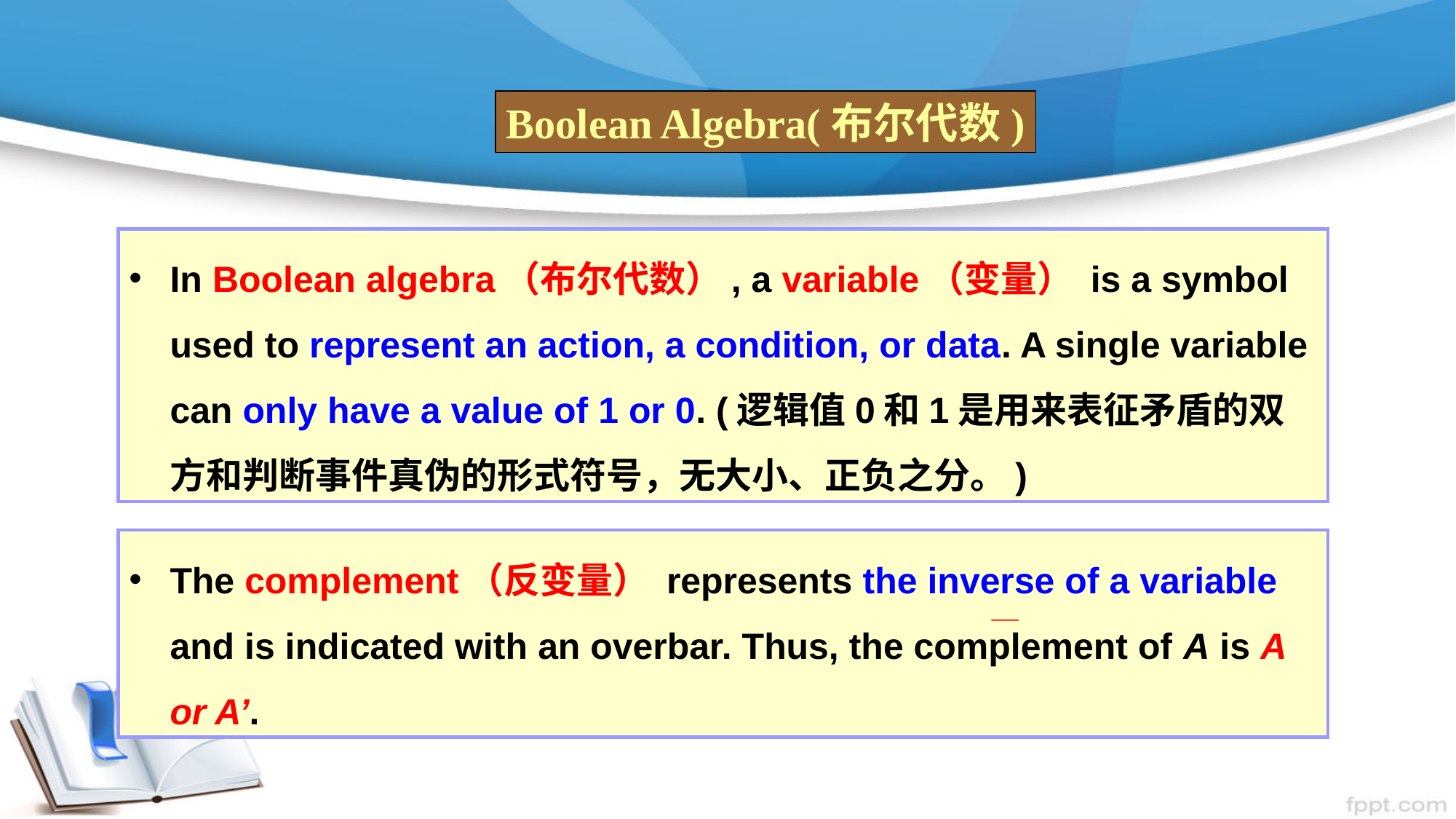

Boolean Algebra(布尔代数)
In Boolean algebra（布尔代数）, a variable（变量） is a symbol used to represent an action, a condition, or data. A single variable can only have a value of 1 or 0. (逻辑值0和1是用来表征矛盾的双方和判断事件真伪的形式符号，无大小、正负之分。)
The complement（反变量） represents the inverse of a variable and is indicated with an overbar. Thus, the complement of A is A or A’.